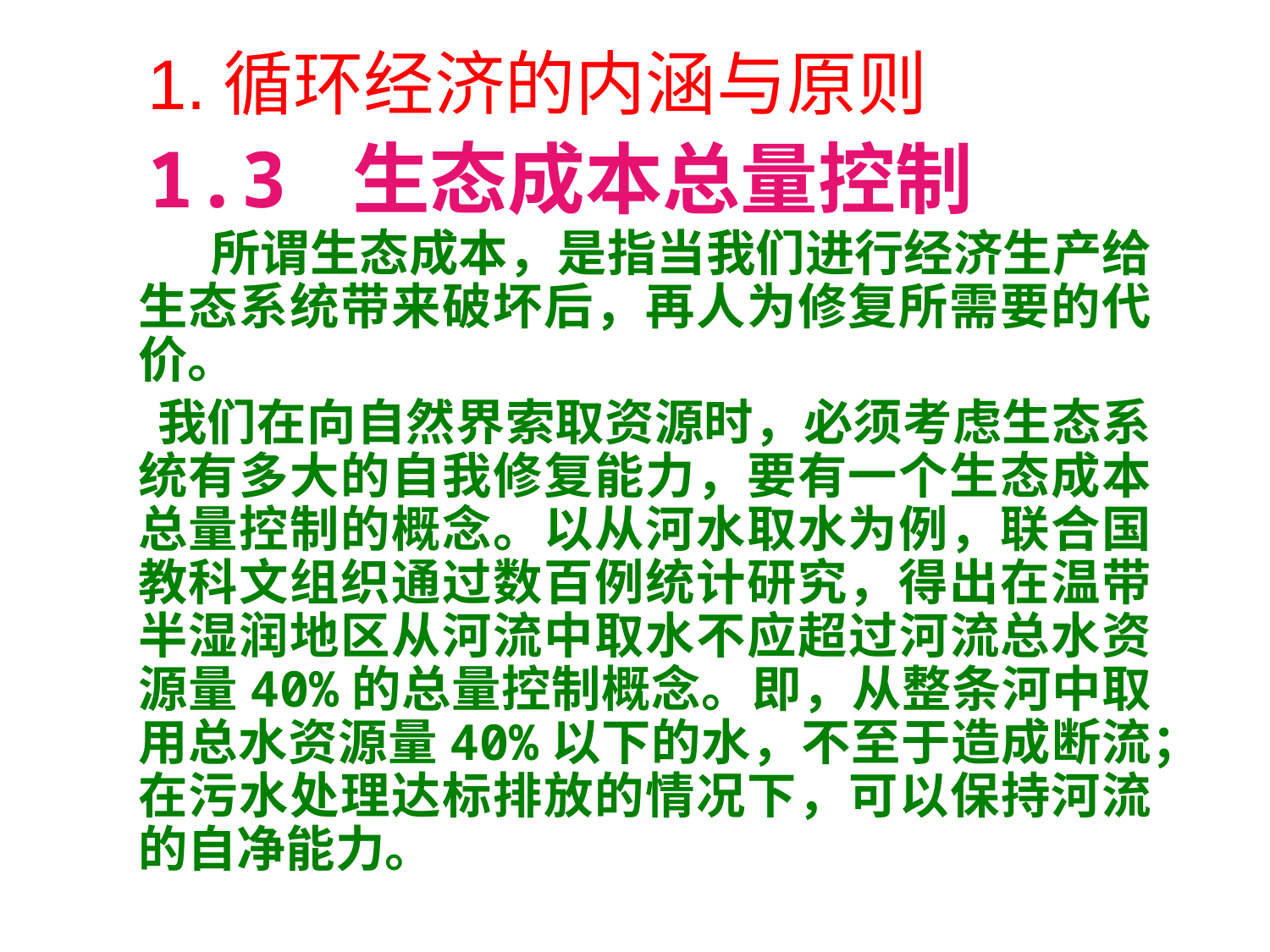

1.循环经济的内涵与原则
# 1.3 生态成本总量控制
           所谓生态成本，是指当我们进行经济生产给生态系统带来破坏后，再人为修复所需要的代价。
      我们在向自然界索取资源时，必须考虑生态系统有多大的自我修复能力，要有一个生态成本总量控制的概念。以从河水取水为例，联合国教科文组织通过数百例统计研究，得出在温带半湿润地区从河流中取水不应超过河流总水资源量40%的总量控制概念。即，从整条河中取用总水资源量40%以下的水，不至于造成断流；在污水处理达标排放的情况下，可以保持河流的自净能力。